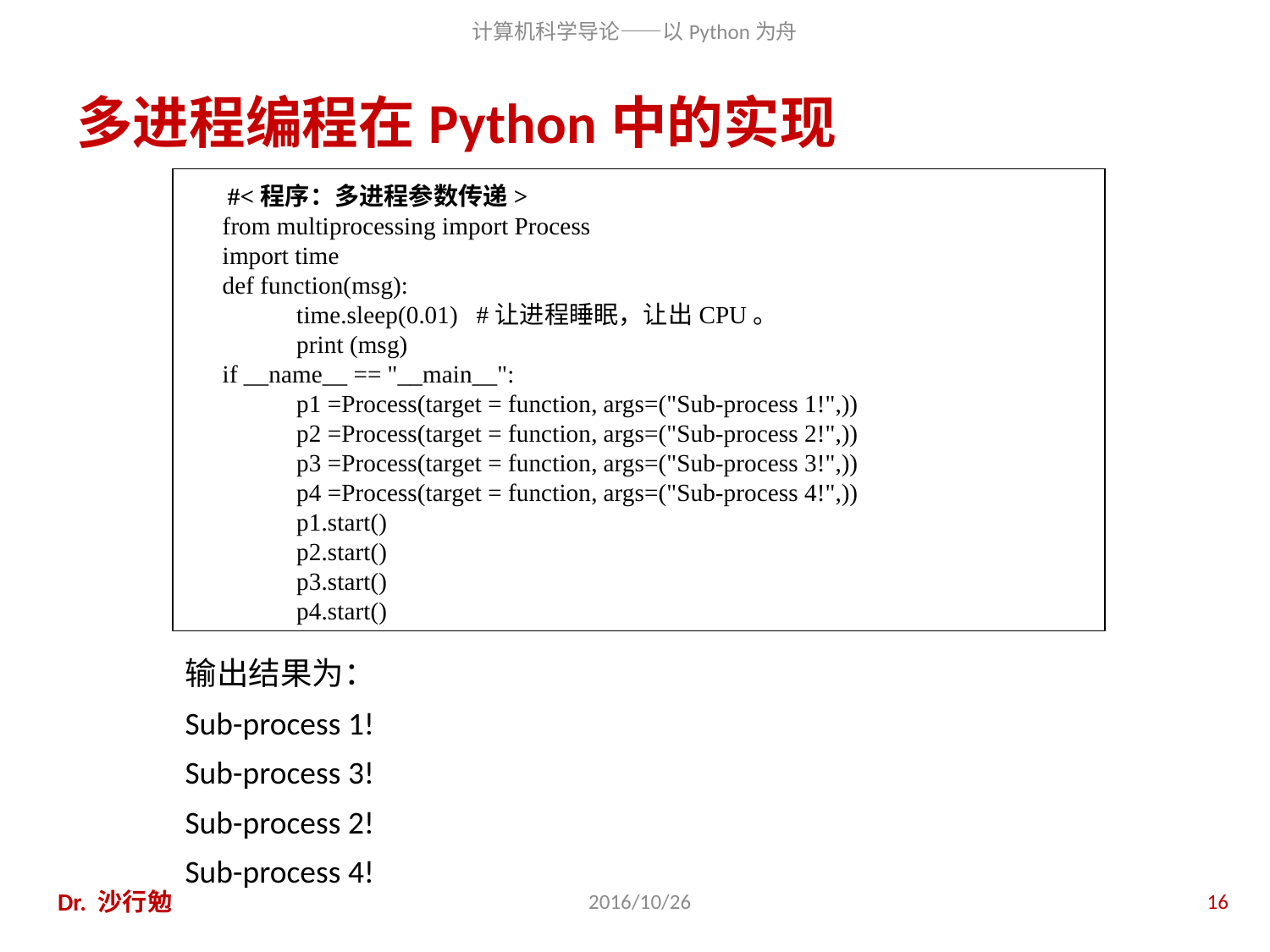

# 多进程编程在Python中的实现
#<程序：多进程参数传递>
from multiprocessing import Process
import time
def function(msg):
time.sleep(0.01)   #让进程睡眠，让出CPU。
print (msg)
if __name__ == "__main__":
p1 =Process(target = function, args=("Sub-process 1!",))
p2 =Process(target = function, args=("Sub-process 2!",))
p3 =Process(target = function, args=("Sub-process 3!",))
p4 =Process(target = function, args=("Sub-process 4!",))
p1.start()
p2.start()
p3.start()
p4.start()
输出结果为：
Sub-process 1!
Sub-process 3!
Sub-process 2!
Sub-process 4!
Dr. 沙行勉
2016/10/26
16